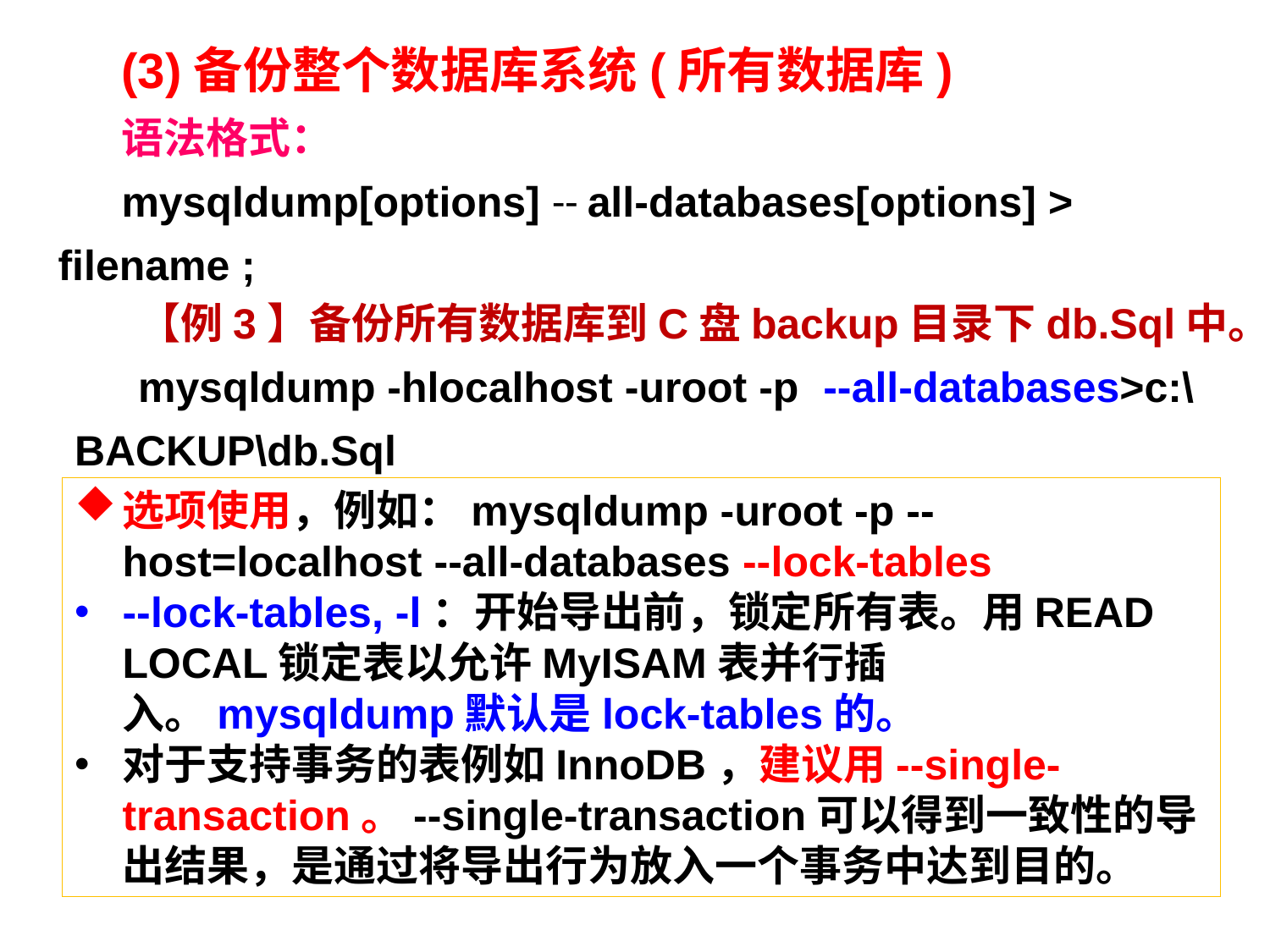

(3)备份整个数据库系统(所有数据库)
语法格式：
mysqldump[options] -- all-databases[options] > filename ;
【例3】备份所有数据库到C盘backup目录下db.Sql中。
mysqldump -hlocalhost -uroot -p  --all-databases>c:\BACKUP\db.Sql
选项使用，例如：mysqldump -uroot -p --host=localhost --all-databases --lock-tables
--lock-tables, -l：开始导出前，锁定所有表。用READ LOCAL锁定表以允许MyISAM表并行插入。mysqldump默认是lock-tables的。
对于支持事务的表例如InnoDB，建议用--single-transaction。--single-transaction可以得到一致性的导出结果，是通过将导出行为放入一个事务中达到目的。